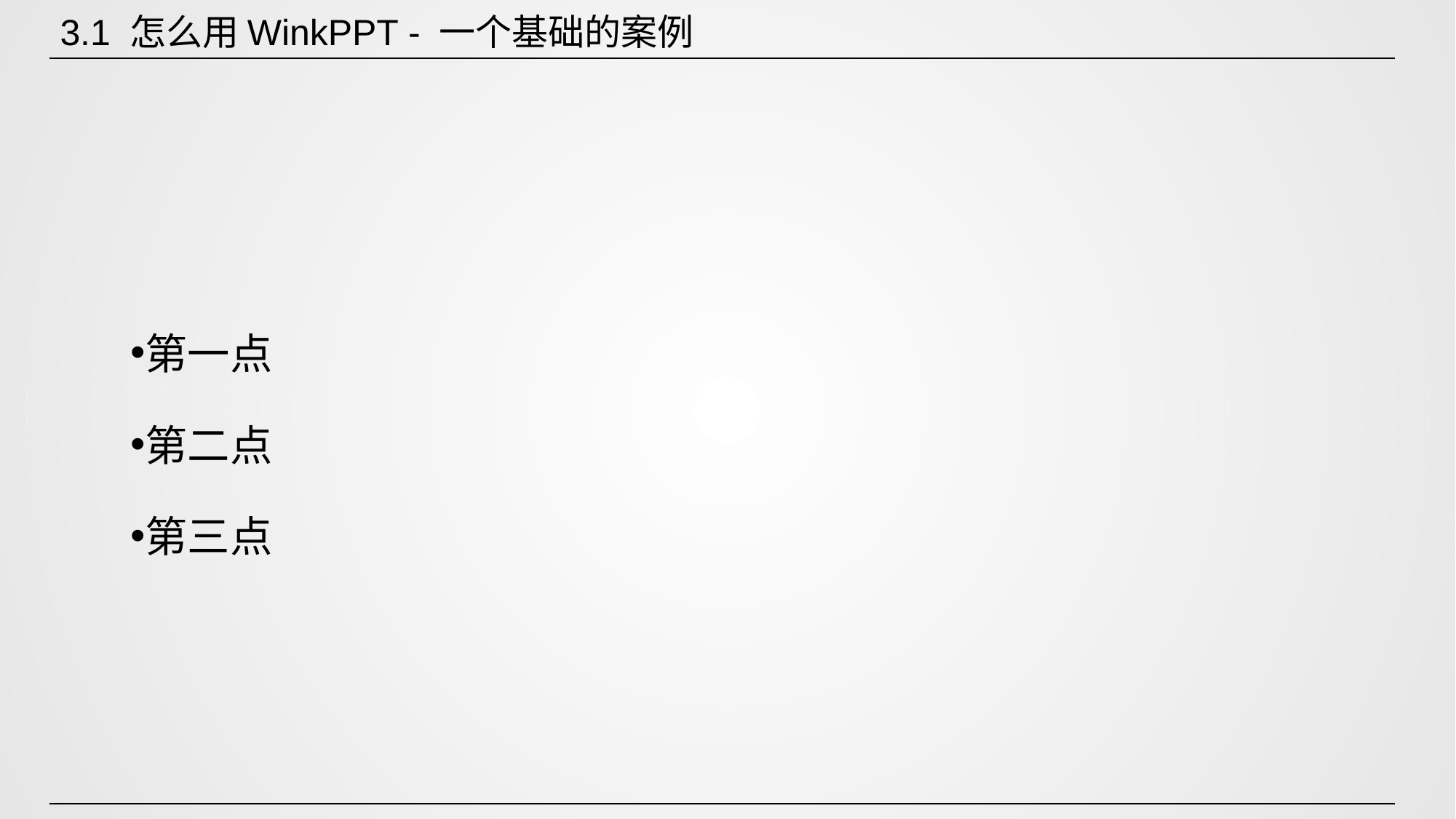

# 3.1 怎么用WinkPPT - 一个基础的案例
第一点
第二点
第三点